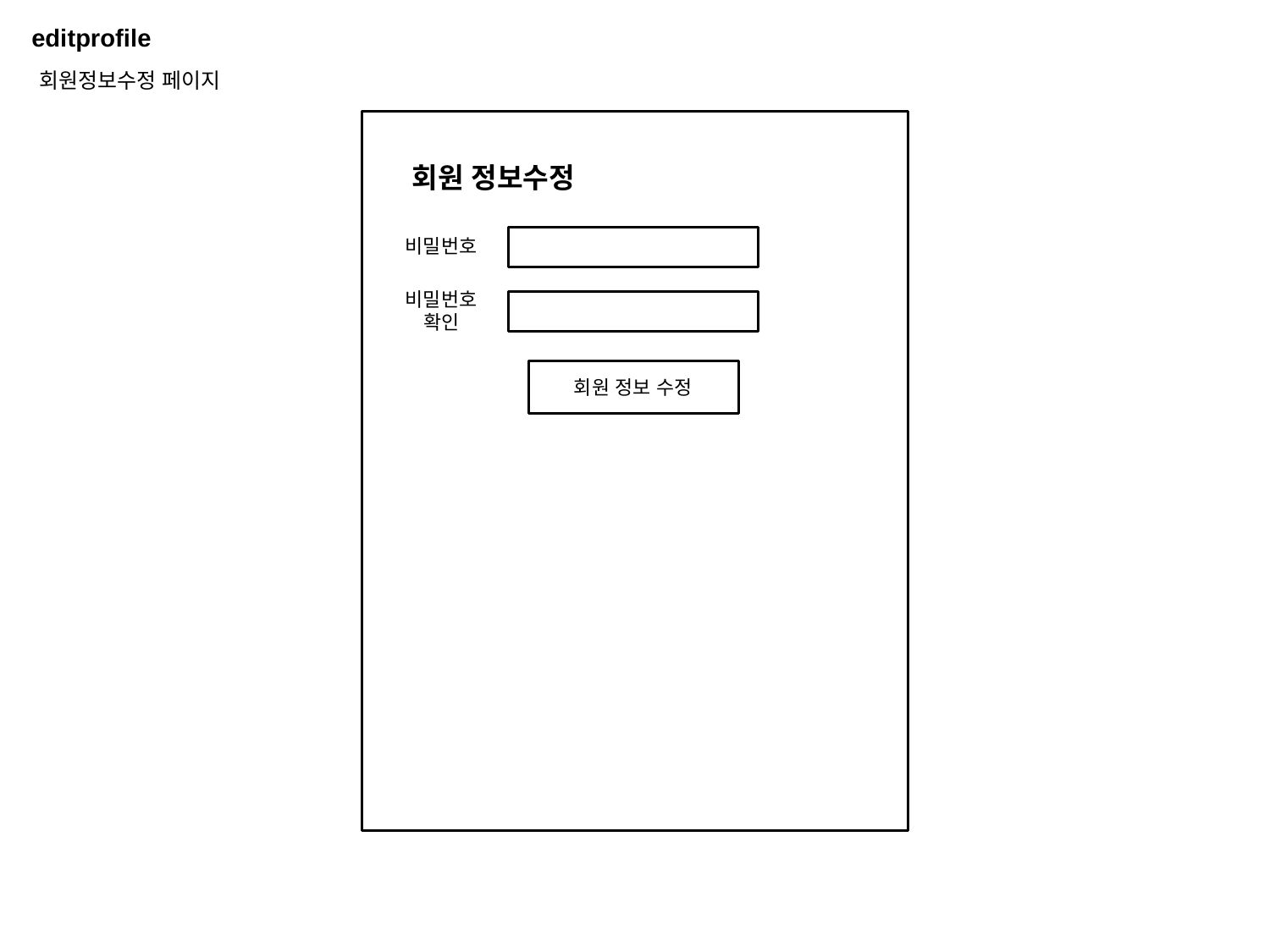

editprofile
회원정보수정 페이지

회원 정보수정
비밀번호

비밀번호 확인

회원 정보 수정